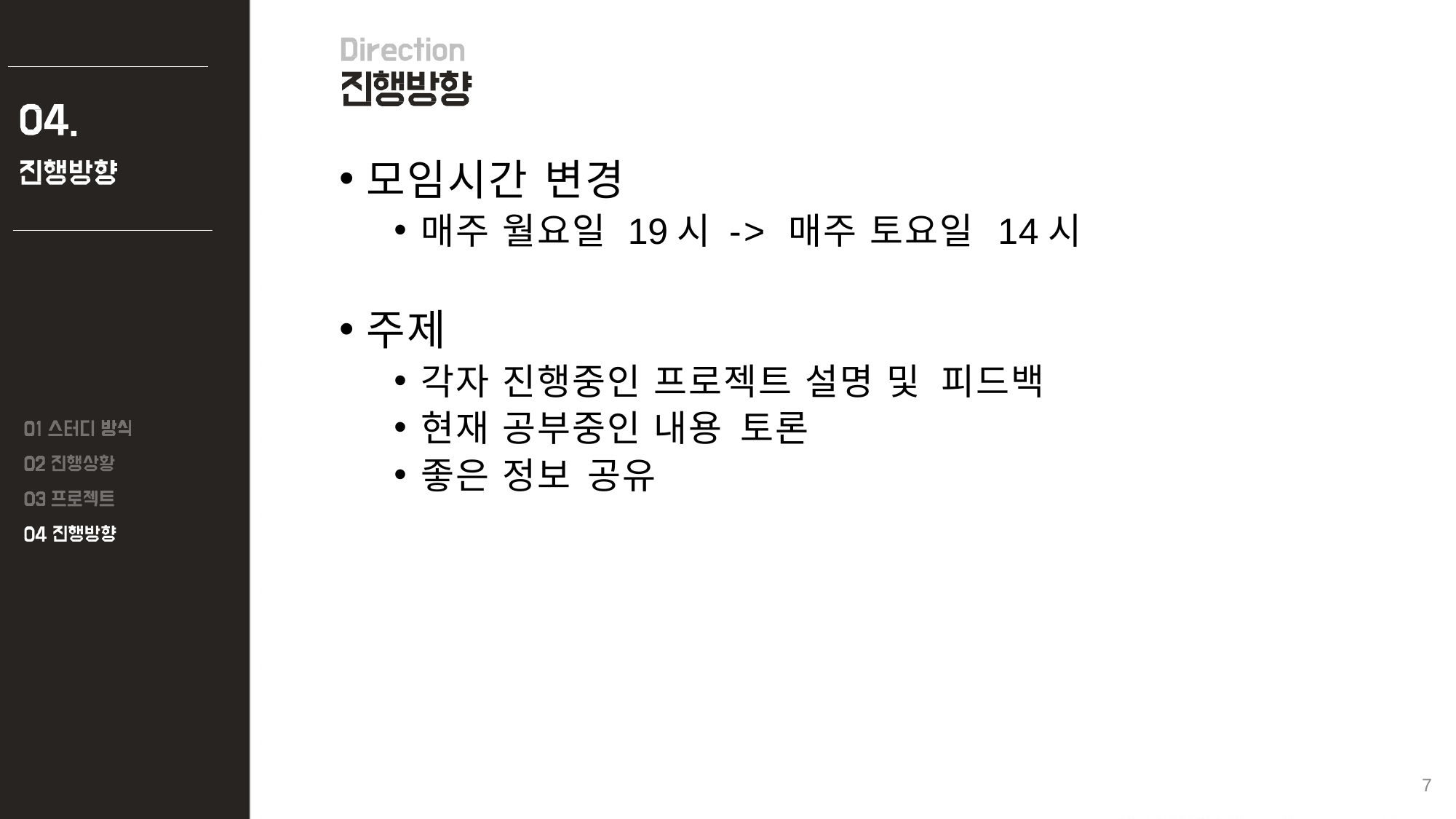

모임시간 변경
매주 월요일 19시 -> 매주 토요일 14시

주제
각자 진행중인 프로젝트 설명 및 피드백
현재 공부중인 내용 토론
좋은 정보 공유

7